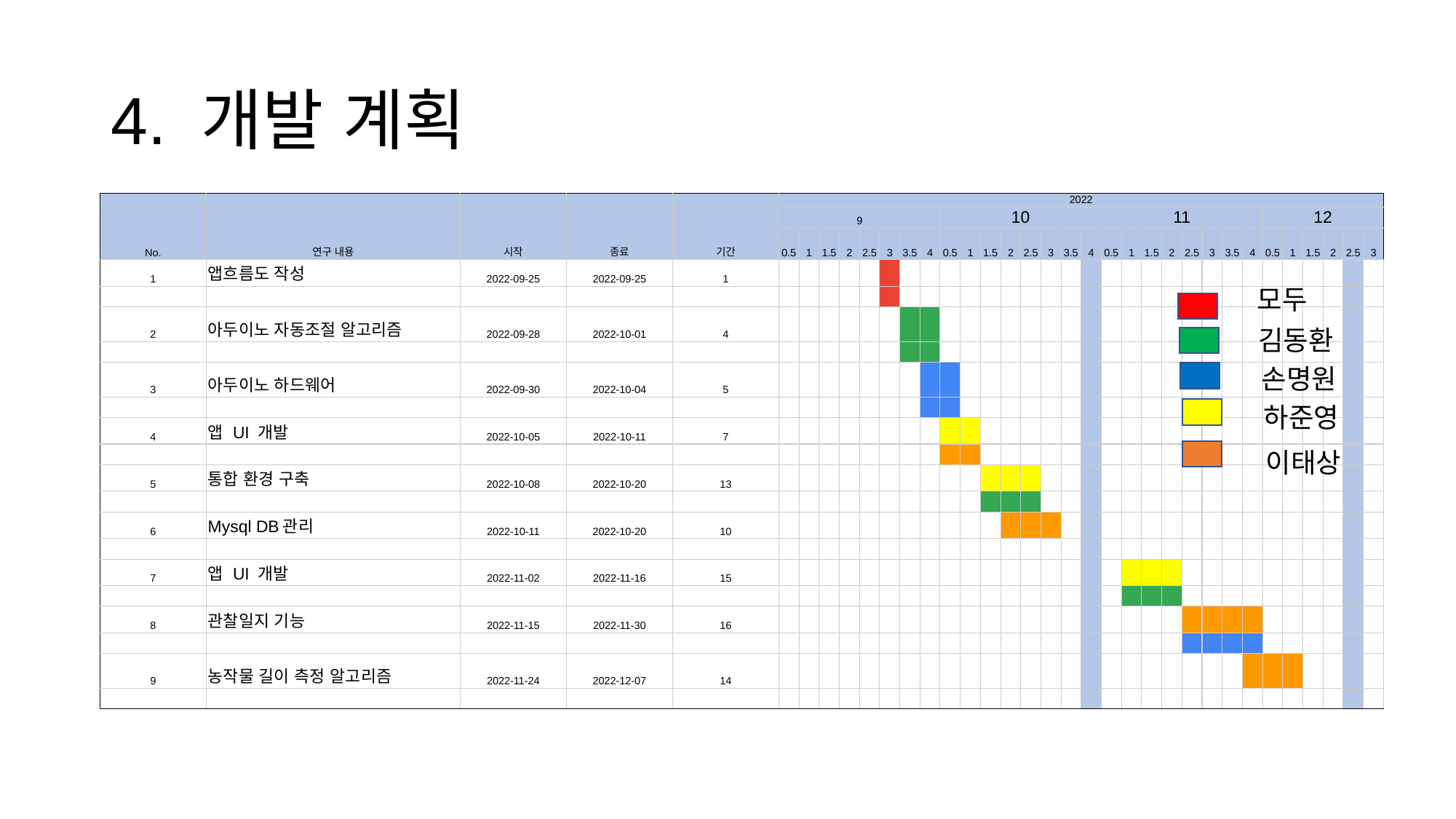

# 4. 개발 계획
| No. | 연구 내용 | 시작 | 종료 | 기간 | 2022 |  |  |  |  |  |  |  |  |  |  |  |  |  |  |  |  |  |  |  |  |  |  |  |  |  |  |  |  |  |
| --- | --- | --- | --- | --- | --- | --- | --- | --- | --- | --- | --- | --- | --- | --- | --- | --- | --- | --- | --- | --- | --- | --- | --- | --- | --- | --- | --- | --- | --- | --- | --- | --- | --- | --- |
|  |  |  |  |  | 9 |  |  |  |  |  |  |  | 10 |  |  |  |  |  |  |  | 11 |  |  |  |  |  |  |  | 12 |  |  |  |  |  |
|  |  |  |  |  | 0.5 | 1 | 1.5 | 2 | 2.5 | 3 | 3.5 | 4 | 0.5 | 1 | 1.5 | 2 | 2.5 | 3 | 3.5 | 4 | 0.5 | 1 | 1.5 | 2 | 2.5 | 3 | 3.5 | 4 | 0.5 | 1 | 1.5 | 2 | 2.5 | 3 |
| 1 | 앱흐름도 작성 | 2022-09-25 | 2022-09-25 | 1 |  |  |  |  |  |  |  |  |  |  |  |  |  |  |  |  |  |  |  |  |  |  |  |  |  |  |  |  |  |  |
|  |  |  |  |  |  |  |  |  |  |  |  |  |  |  |  |  |  |  |  |  |  |  |  |  |  |  |  |  |  |  |  |  |  |  |
| 2 | 아두이노 자동조절 알고리즘 | 2022-09-28 | 2022-10-01 | 4 |  |  |  |  |  |  |  |  |  |  |  |  |  |  |  |  |  |  |  |  |  |  |  |  |  |  |  |  |  |  |
|  |  |  |  |  |  |  |  |  |  |  |  |  |  |  |  |  |  |  |  |  |  |  |  |  |  |  |  |  |  |  |  |  |  |  |
| 3 | 아두이노 하드웨어 | 2022-09-30 | 2022-10-04 | 5 |  |  |  |  |  |  |  |  |  |  |  |  |  |  |  |  |  |  |  |  |  |  |  |  |  |  |  |  |  |  |
|  |  |  |  |  |  |  |  |  |  |  |  |  |  |  |  |  |  |  |  |  |  |  |  |  |  |  |  |  |  |  |  |  |  |  |
| 4 | 앱 UI 개발 | 2022-10-05 | 2022-10-11 | 7 |  |  |  |  |  |  |  |  |  |  |  |  |  |  |  |  |  |  |  |  |  |  |  |  |  |  |  |  |  |  |
|  |  |  |  |  |  |  |  |  |  |  |  |  |  |  |  |  |  |  |  |  |  |  |  |  |  |  |  |  |  |  |  |  |  |  |
| 5 | 통합 환경 구축 | 2022-10-08 | 2022-10-20 | 13 |  |  |  |  |  |  |  |  |  |  |  |  |  |  |  |  |  |  |  |  |  |  |  |  |  |  |  |  |  |  |
|  |  |  |  |  |  |  |  |  |  |  |  |  |  |  |  |  |  |  |  |  |  |  |  |  |  |  |  |  |  |  |  |  |  |  |
| 6 | Mysql DB관리 | 2022-10-11 | 2022-10-20 | 10 |  |  |  |  |  |  |  |  |  |  |  |  |  |  |  |  |  |  |  |  |  |  |  |  |  |  |  |  |  |  |
|  |  |  |  |  |  |  |  |  |  |  |  |  |  |  |  |  |  |  |  |  |  |  |  |  |  |  |  |  |  |  |  |  |  |  |
| 7 | 앱 UI 개발 | 2022-11-02 | 2022-11-16 | 15 |  |  |  |  |  |  |  |  |  |  |  |  |  |  |  |  |  |  |  |  |  |  |  |  |  |  |  |  |  |  |
|  |  |  |  |  |  |  |  |  |  |  |  |  |  |  |  |  |  |  |  |  |  |  |  |  |  |  |  |  |  |  |  |  |  |  |
| 8 | 관찰일지 기능 | 2022-11-15 | 2022-11-30 | 16 |  |  |  |  |  |  |  |  |  |  |  |  |  |  |  |  |  |  |  |  |  |  |  |  |  |  |  |  |  |  |
|  |  |  |  |  |  |  |  |  |  |  |  |  |  |  |  |  |  |  |  |  |  |  |  |  |  |  |  |  |  |  |  |  |  |  |
| 9 | 농작물 길이 측정 알고리즘 | 2022-11-24 | 2022-12-07 | 14 |  |  |  |  |  |  |  |  |  |  |  |  |  |  |  |  |  |  |  |  |  |  |  |  |  |  |  |  |  |  |
|  |  |  |  |  |  |  |  |  |  |  |  |  |  |  |  |  |  |  |  |  |  |  |  |  |  |  |  |  |  |  |  |  |  |  |
모두

김동환

손명원

하준영

이태상